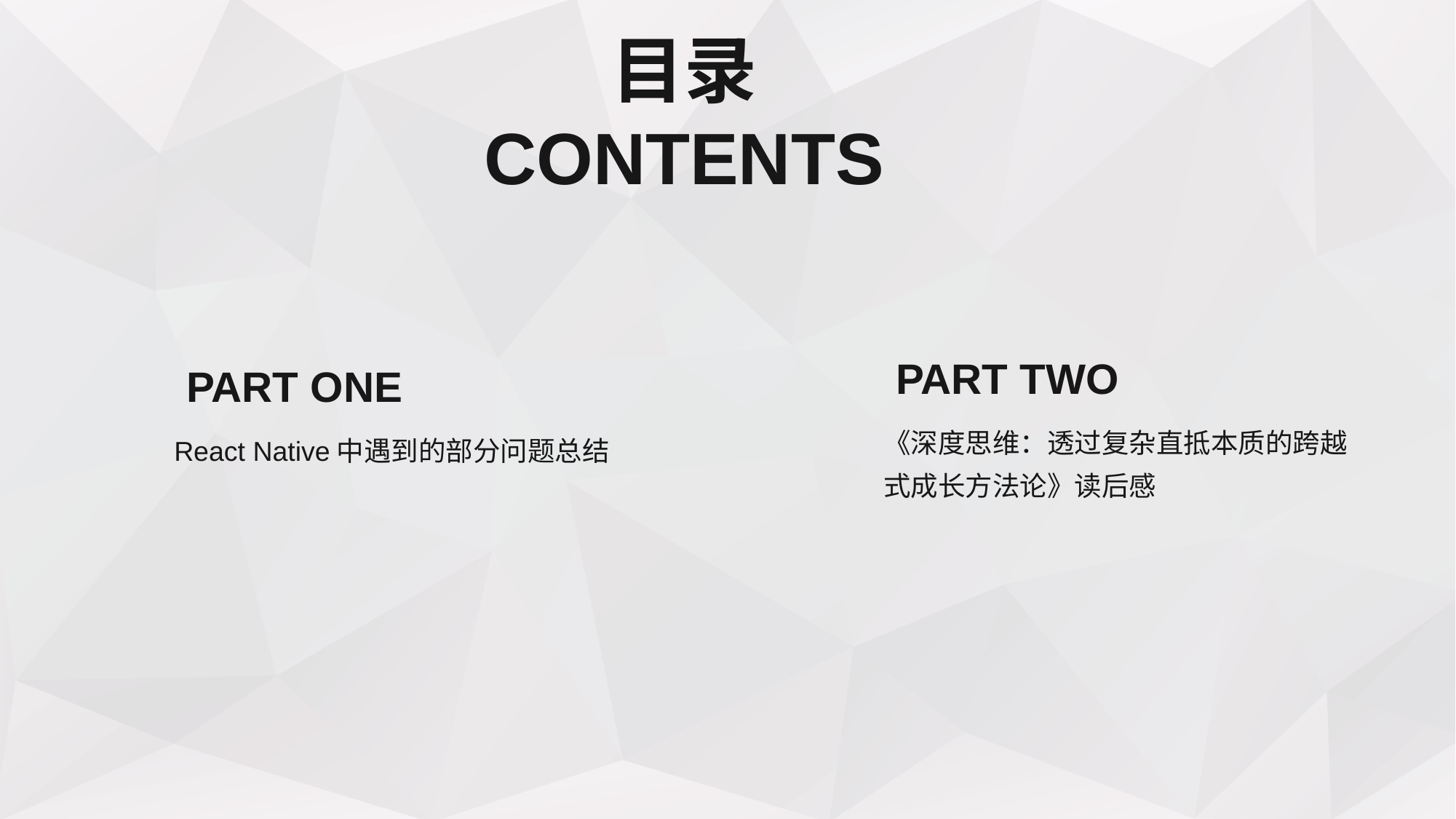

目录
CONTENTS
PART TWO
PART ONE
《深度思维：透过复杂直抵本质的跨越式成长方法论》读后感
React Native中遇到的部分问题总结